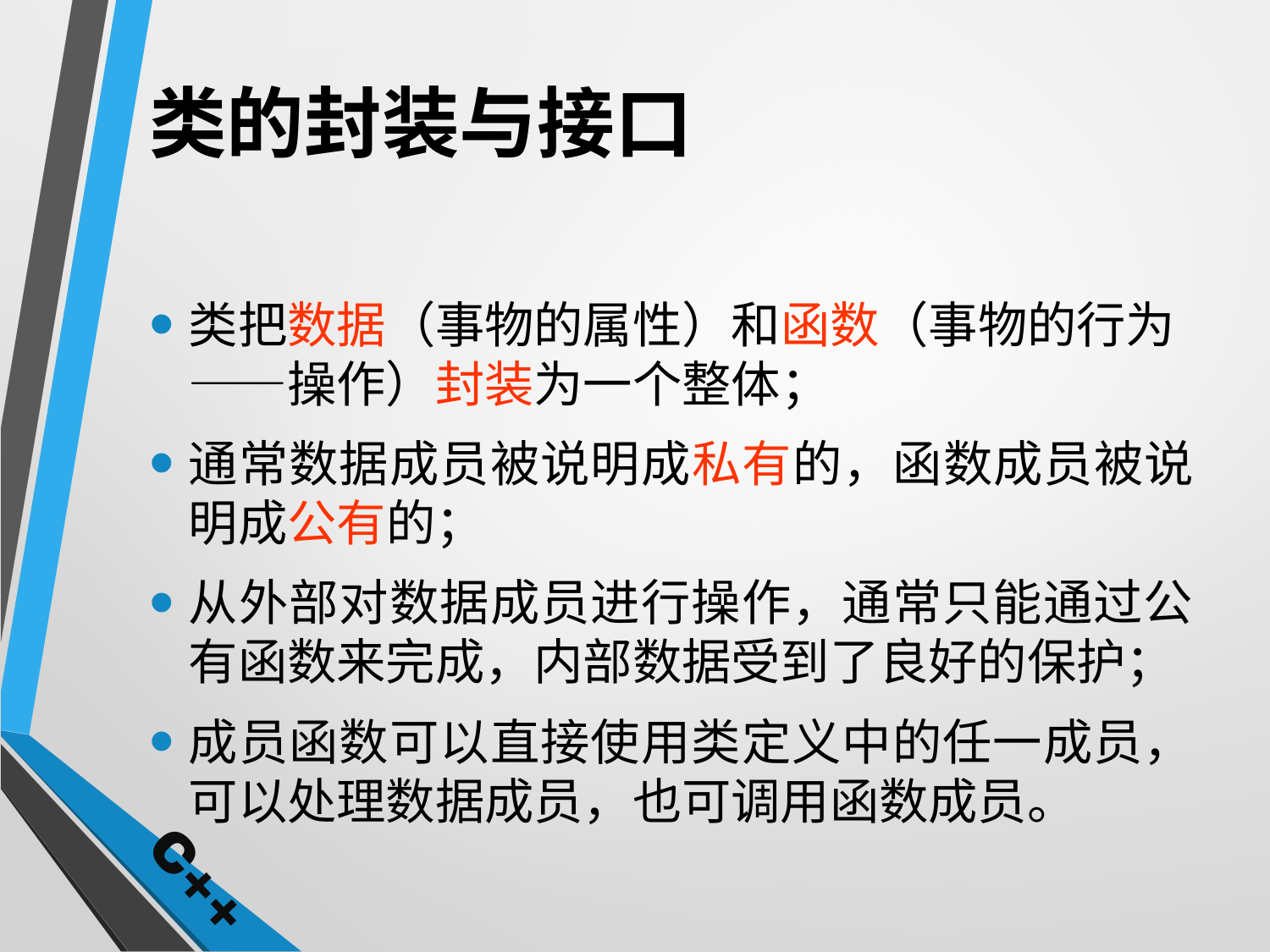

# 类的封装与接口
类把数据（事物的属性）和函数（事物的行为——操作）封装为一个整体；
通常数据成员被说明成私有的，函数成员被说明成公有的；
从外部对数据成员进行操作，通常只能通过公有函数来完成，内部数据受到了良好的保护；
成员函数可以直接使用类定义中的任一成员，可以处理数据成员，也可调用函数成员。